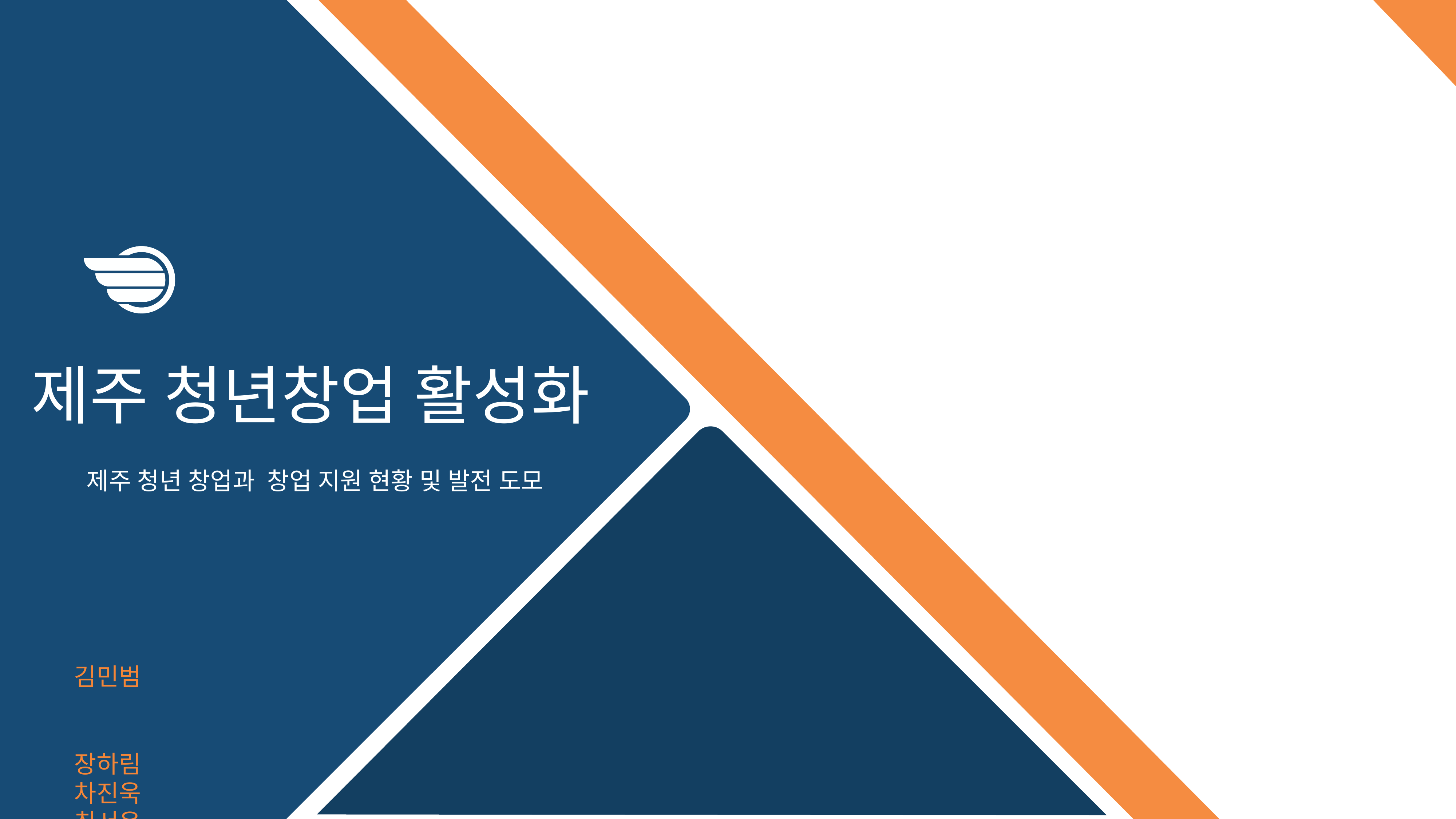

제주 청년창업 활성화

제주 청년 창업과  창업 지원 현황 및 발전 도모
김민범                          장하림
차진욱최서윤